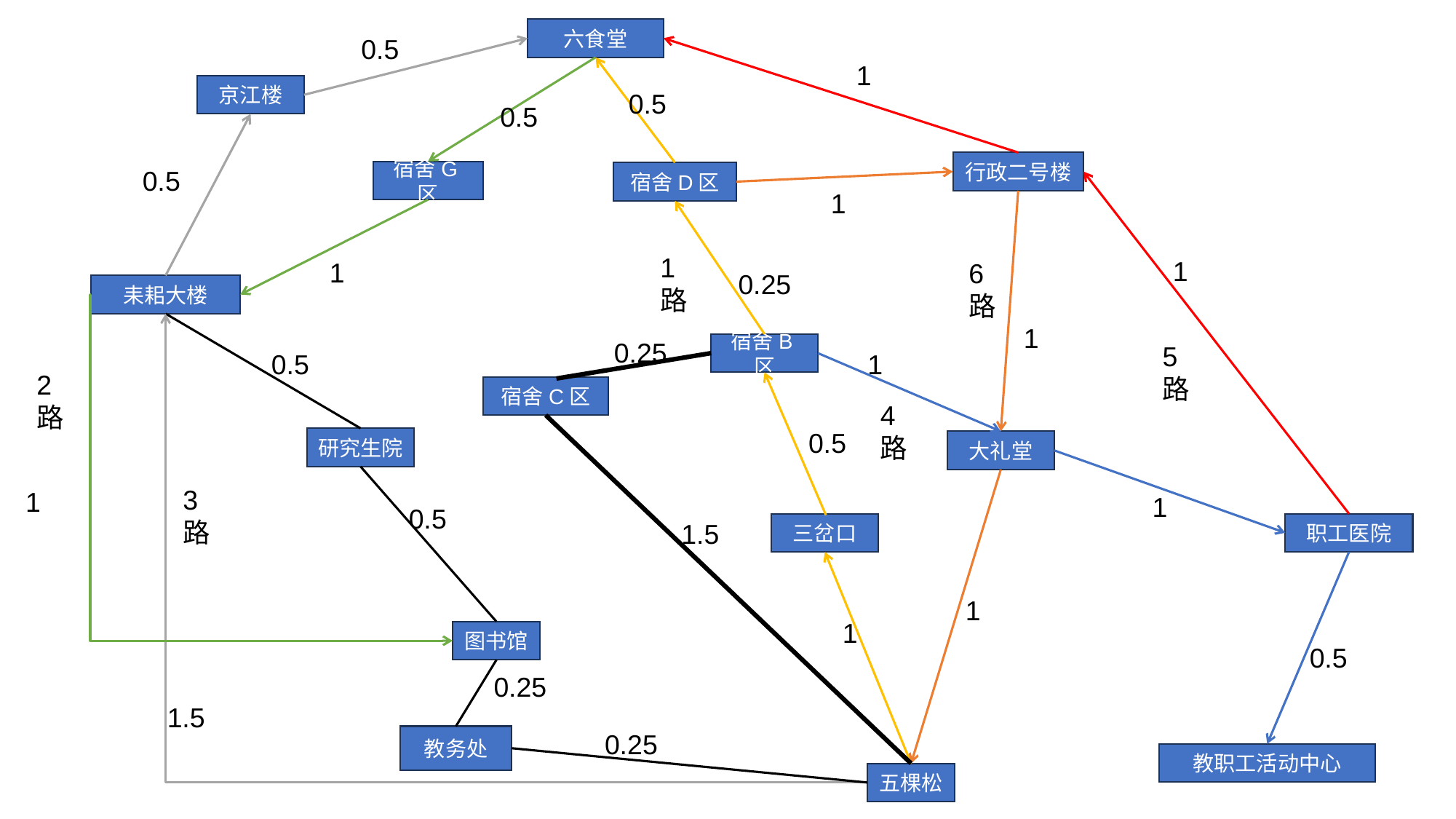

六食堂
0.5
1
京江楼
0.5
0.5
行政二号楼
0.5
宿舍G区
宿舍D区
1
1路
1
1
6路
0.25
耒耜大楼
1
0.25
宿舍B区
5路
0.5
1
2路
宿舍C区
4路
0.5
研究生院
大礼堂
3路
1
1
0.5
1.5
三岔口
职工医院
1
1
图书馆
0.5
0.25
1.5
0.25
教务处
教职工活动中心
五棵松